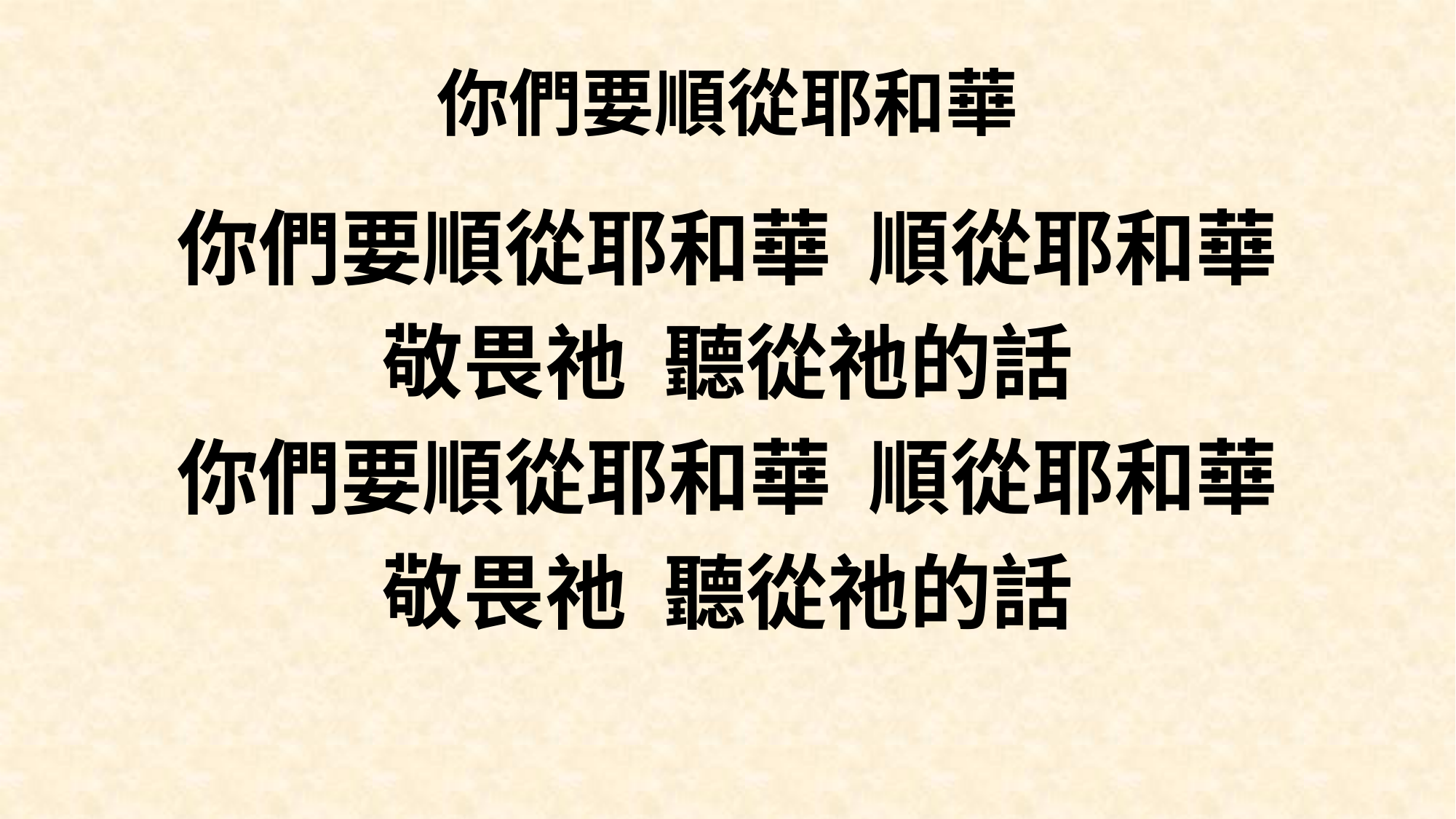

# 你們要順從耶和華
你們要順從耶和華  順從耶和華
敬畏祂  聽從祂的話
你們要順從耶和華  順從耶和華
敬畏祂  聽從祂的話